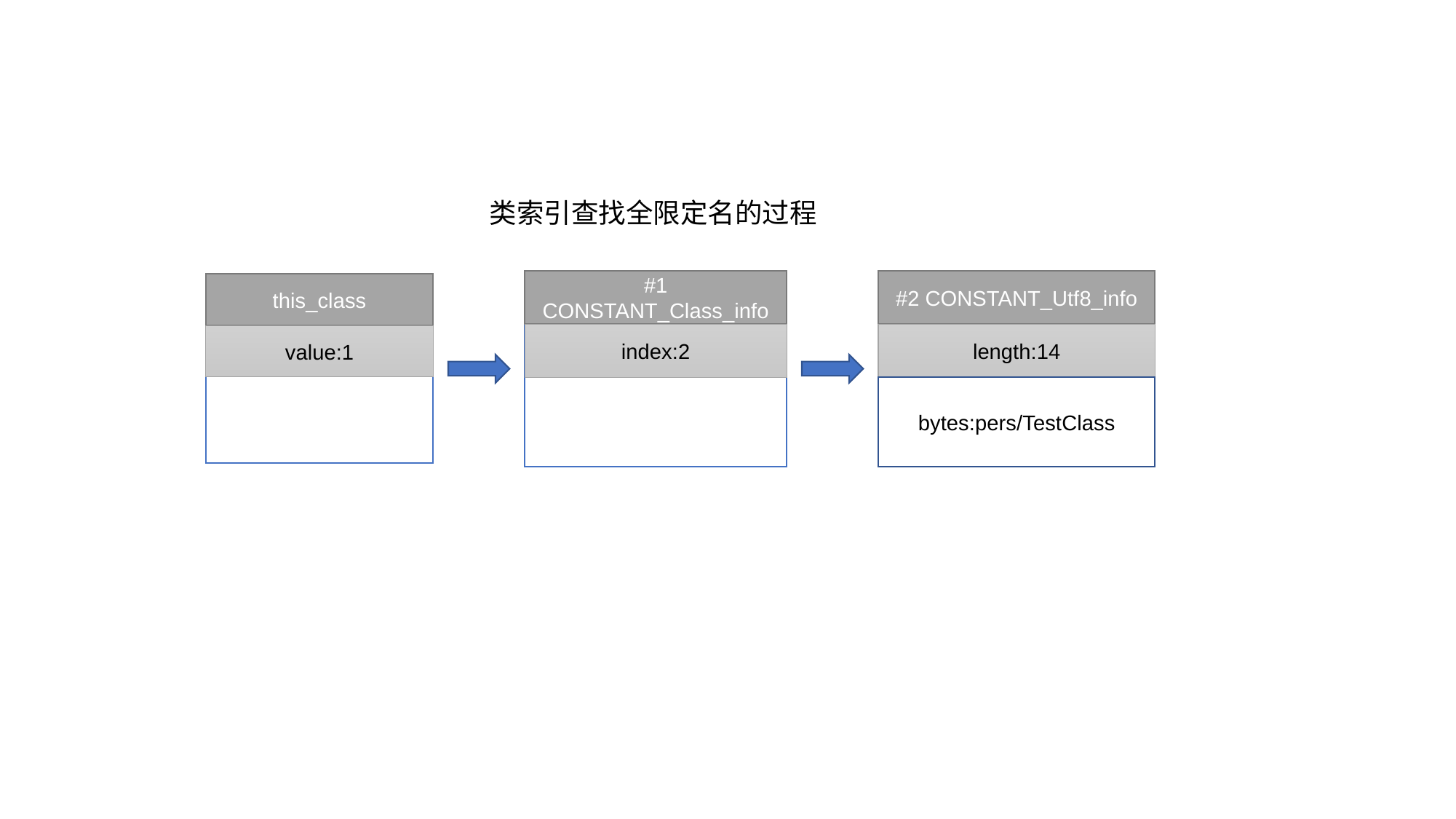

类索引查找全限定名的过程

#1 CONSTANT_Class_info
index:2

#2 CONSTANT_Utf8_info
length:14
bytes:pers/TestClass

this_class
value:1